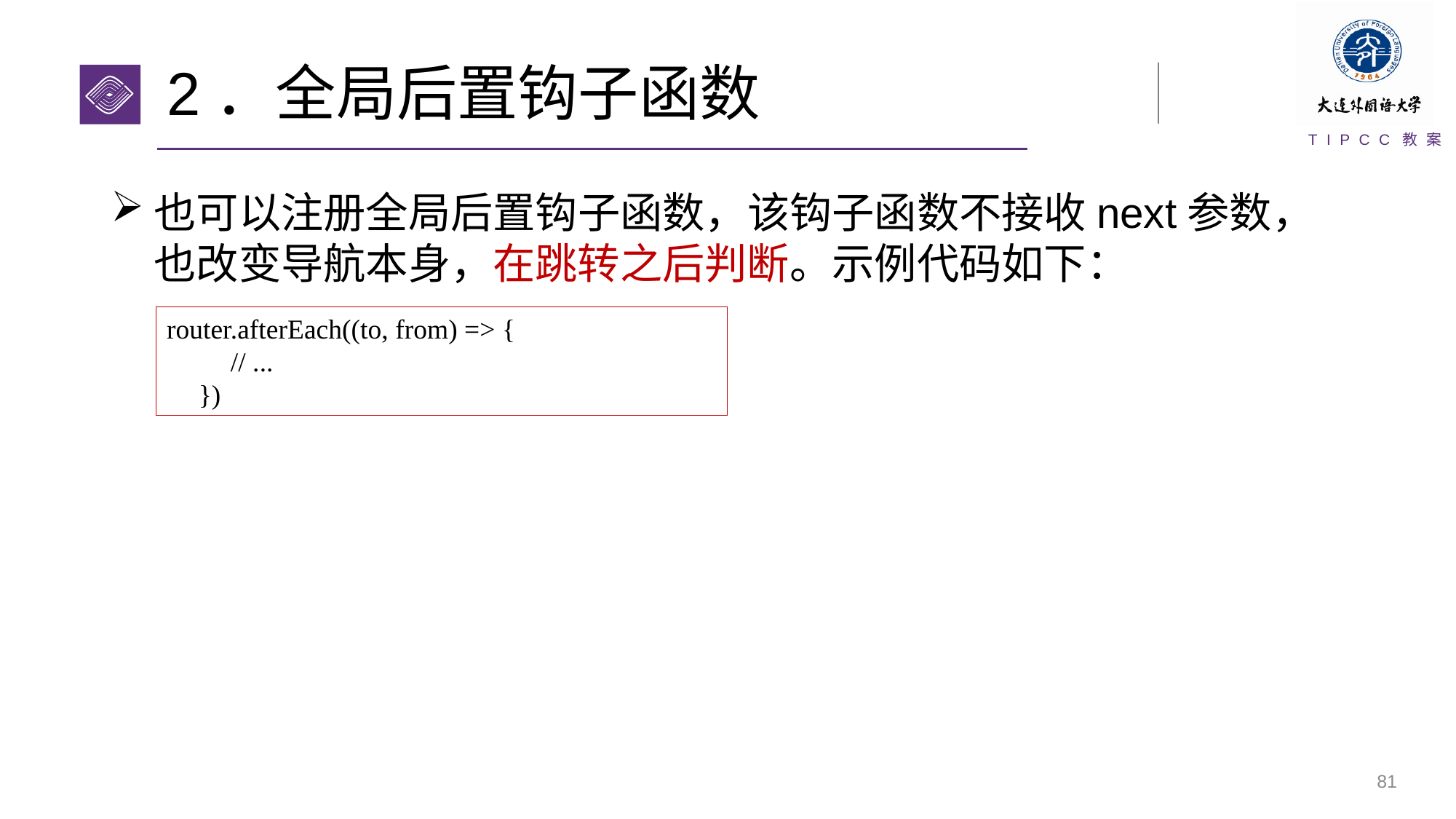

# 2．全局后置钩子函数
也可以注册全局后置钩子函数，该钩子函数不接收next参数，也改变导航本身，在跳转之后判断。示例代码如下：
router.afterEach((to, from) => {
// ...
})
81